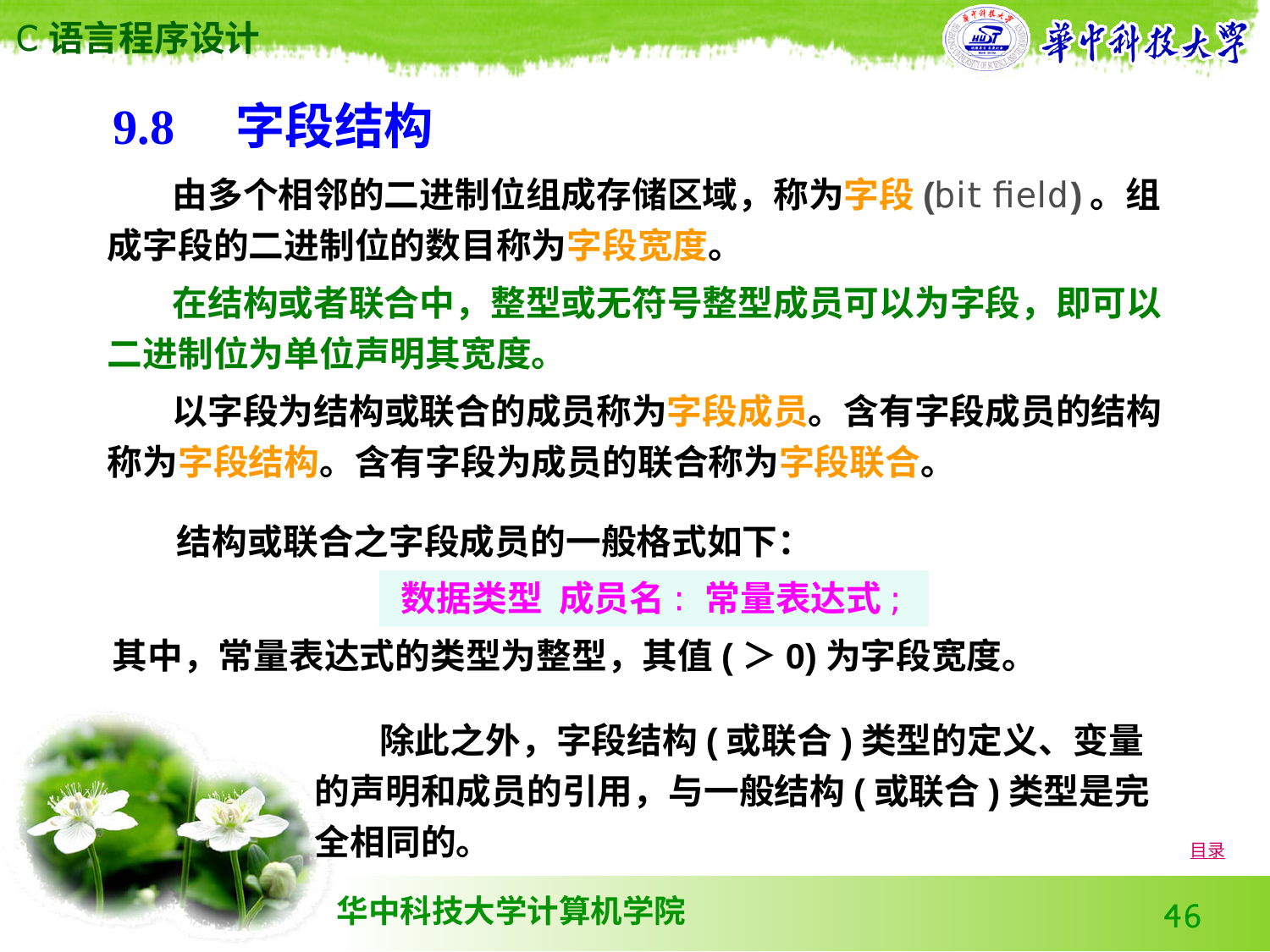

9.8　字段结构
       由多个相邻的二进制位组成存储区域，称为字段(bit field) 。组成字段的二进制位的数目称为字段宽度。
       在结构或者联合中，整型或无符号整型成员可以为字段，即可以二进制位为单位声明其宽度。
       以字段为结构或联合的成员称为字段成员。含有字段成员的结构称为字段结构。含有字段为成员的联合称为字段联合。
       结构或联合之字段成员的一般格式如下：
数据类型  成员名: 常量表达式;
其中，常量表达式的类型为整型，其值(＞0)为字段宽度。

       除此之外，字段结构(或联合)类型的定义、变量的声明和成员的引用，与一般结构(或联合)类型是完全相同的。
目录
46